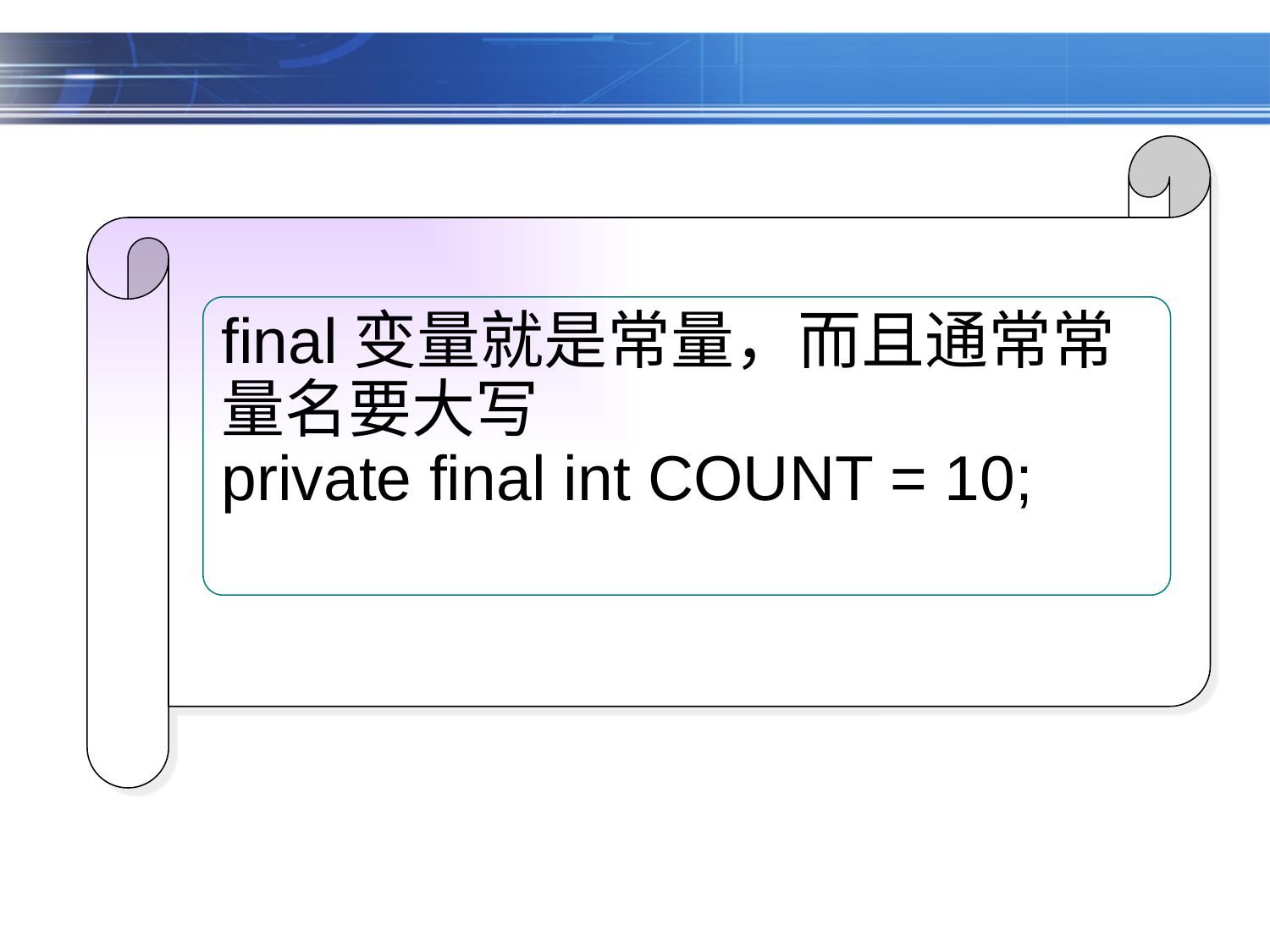

final变量就是常量，而且通常常量名要大写
private final int COUNT = 10;